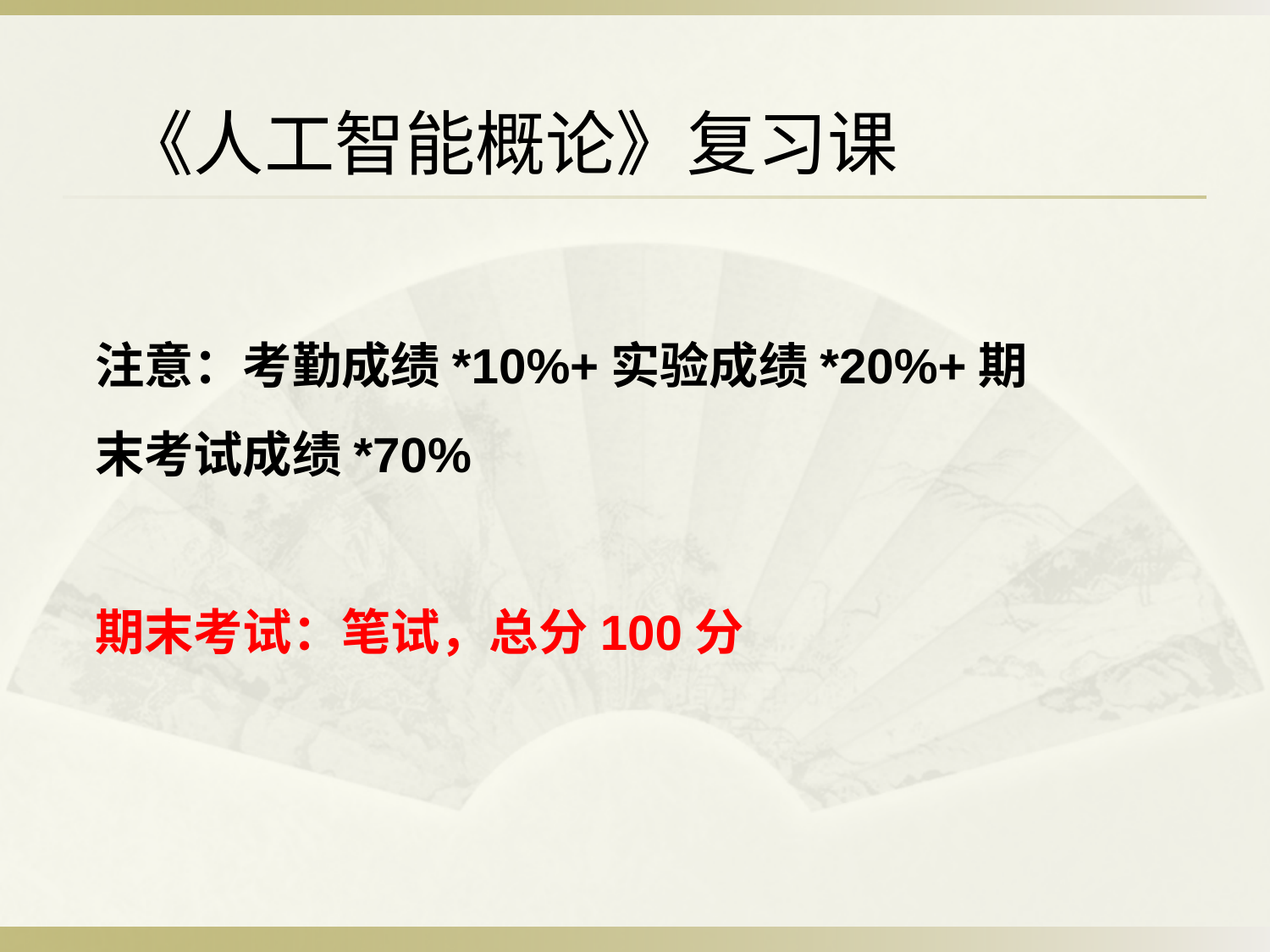

《人工智能概论》复习课
注意：考勤成绩*10%+实验成绩*20%+期末考试成绩*70%

期末考试：笔试，总分100分